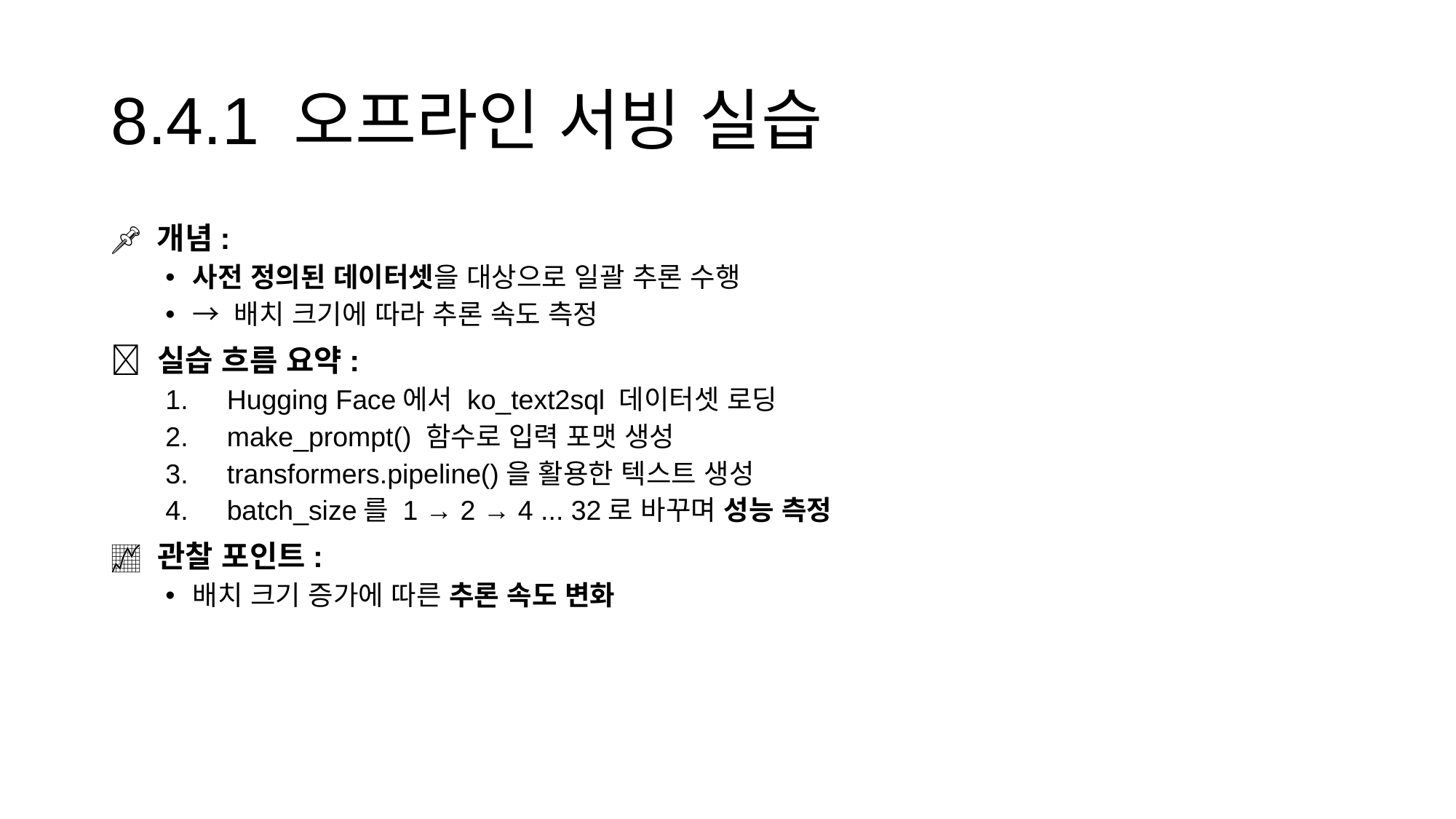

# 8.4.1 오프라인 서빙 실습
📌 개념:
사전 정의된 데이터셋을 대상으로 일괄 추론 수행
→ 배치 크기에 따라 추론 속도 측정
🧪 실습 흐름 요약:
Hugging Face에서 ko_text2sql 데이터셋 로딩
make_prompt() 함수로 입력 포맷 생성
transformers.pipeline()을 활용한 텍스트 생성
batch_size를 1 → 2 → 4 ... 32로 바꾸며 성능 측정
📈 관찰 포인트:
배치 크기 증가에 따른 추론 속도 변화